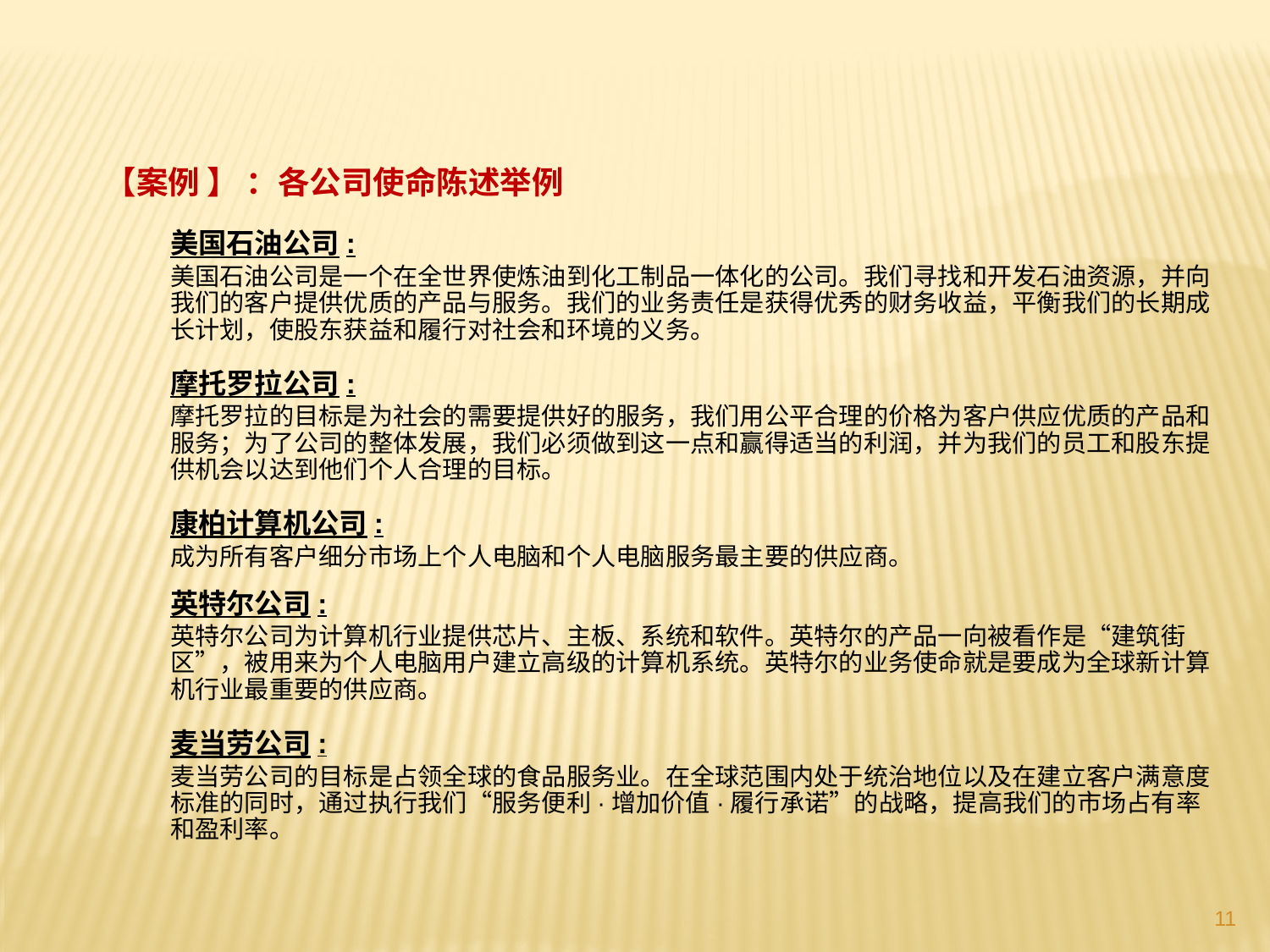

【案例 】 ：各公司使命陈述举例
美国石油公司:
美国石油公司是一个在全世界使炼油到化工制品一体化的公司。我们寻找和开发石油资源，并向我们的客户提供优质的产品与服务。我们的业务责任是获得优秀的财务收益，平衡我们的长期成长计划，使股东获益和履行对社会和环境的义务。
摩托罗拉公司:
摩托罗拉的目标是为社会的需要提供好的服务，我们用公平合理的价格为客户供应优质的产品和服务；为了公司的整体发展，我们必须做到这一点和赢得适当的利润，并为我们的员工和股东提供机会以达到他们个人合理的目标。
康柏计算机公司:
成为所有客户细分市场上个人电脑和个人电脑服务最主要的供应商。
英特尔公司:
英特尔公司为计算机行业提供芯片、主板、系统和软件。英特尔的产品一向被看作是“建筑街区”，被用来为个人电脑用户建立高级的计算机系统。英特尔的业务使命就是要成为全球新计算机行业最重要的供应商。
麦当劳公司:
麦当劳公司的目标是占领全球的食品服务业。在全球范围内处于统治地位以及在建立客户满意度标准的同时，通过执行我们“服务便利·增加价值·履行承诺”的战略，提高我们的市场占有率和盈利率。
11